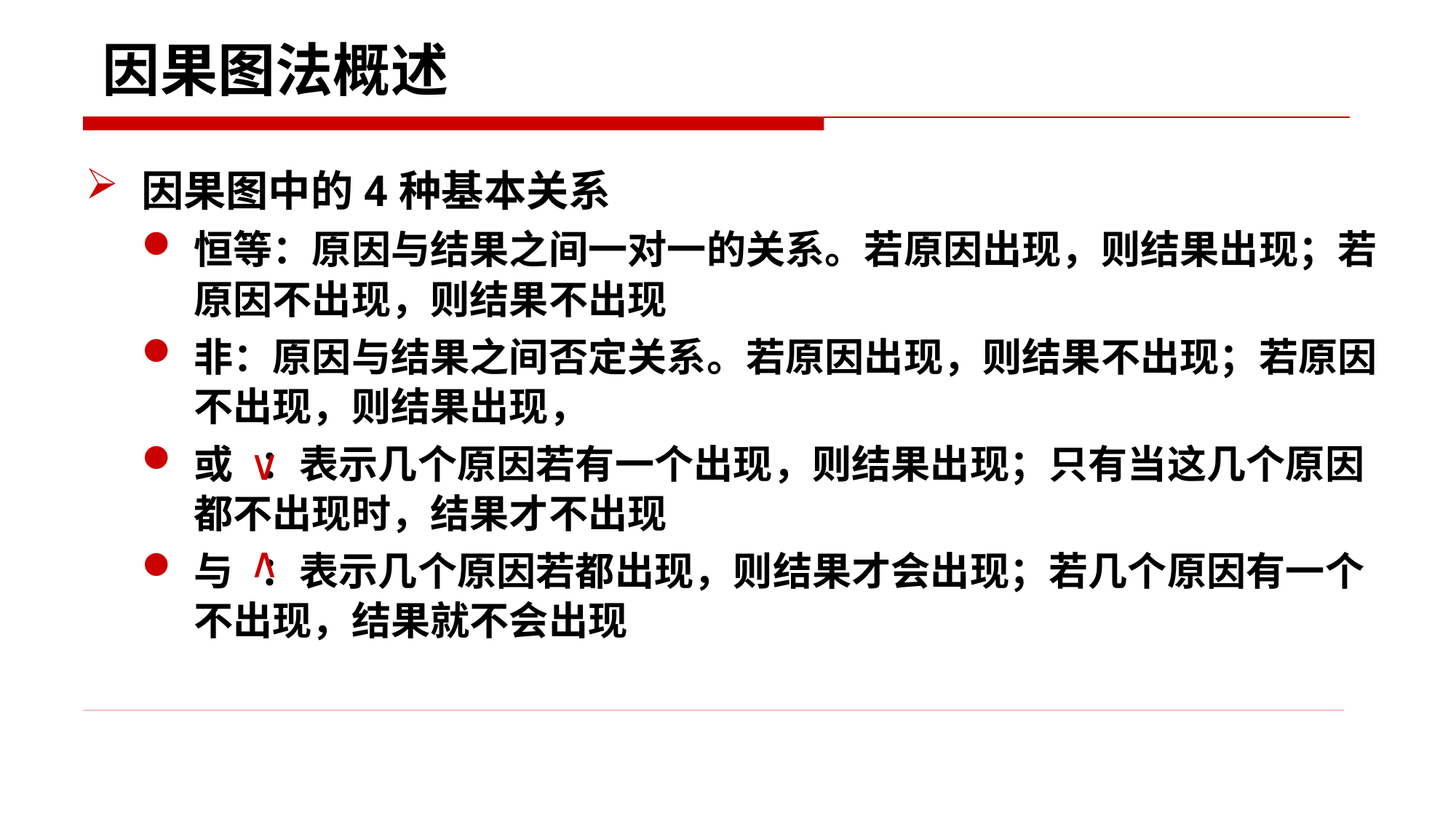

因果图法概述
因果图中的4种基本关系
恒等：原因与结果之间一对一的关系。若原因出现，则结果出现；若原因不出现，则结果不出现
非：原因与结果之间否定关系。若原因出现，则结果不出现；若原因不出现，则结果出现，
或   ：表示几个原因若有一个出现，则结果出现；只有当这几个原因都不出现时，结果才不出现
与   ：表示几个原因若都出现，则结果才会出现；若几个原因有一个不出现，结果就不会出现
∨
∧